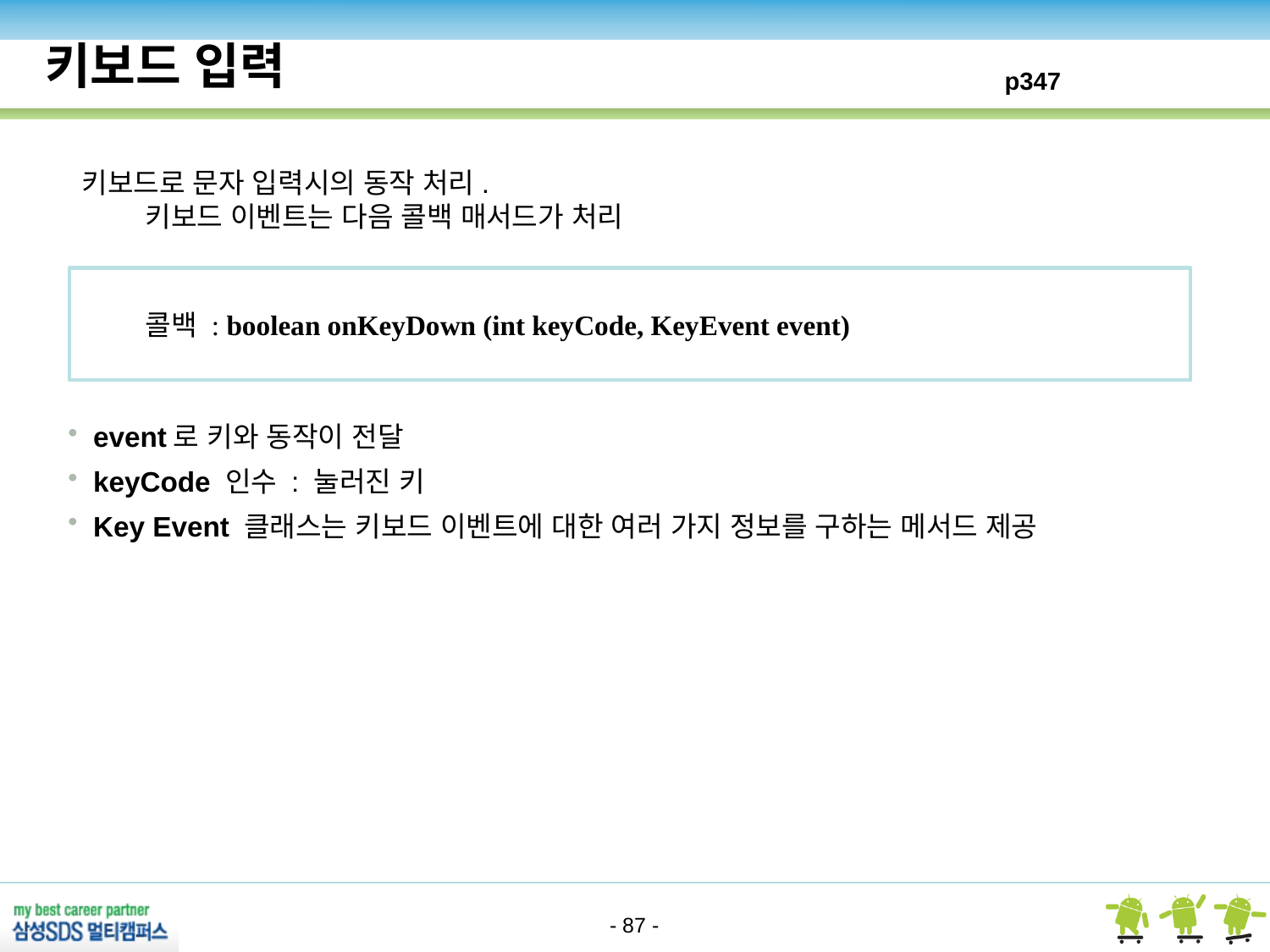

키보드 입력
p347
키보드로 문자 입력시의 동작 처리.
키보드 이벤트는 다음 콜백 매서드가 처리
콜백 : boolean onKeyDown (int keyCode, KeyEvent event)
event로 키와 동작이 전달
keyCode 인수 : 눌러진 키
Key Event 클래스는 키보드 이벤트에 대한 여러 가지 정보를 구하는 메서드 제공
- 87 -